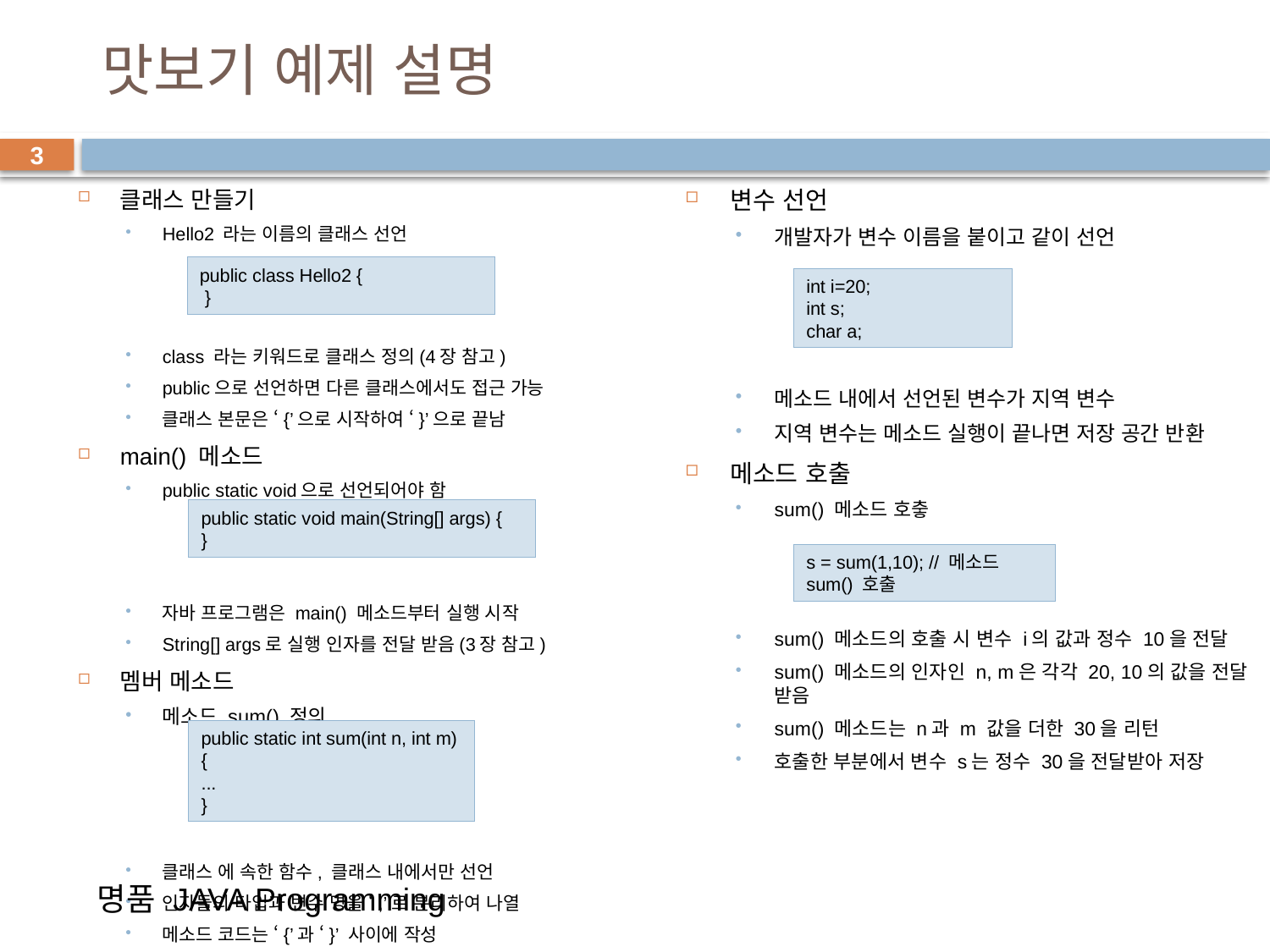

# 맛보기 예제 설명
3
클래스 만들기
Hello2 라는 이름의 클래스 선언

class 라는 키워드로 클래스 정의(4장 참고)
public으로 선언하면 다른 클래스에서도 접근 가능
클래스 본문은 ‘{’으로 시작하여 ‘}’으로 끝남
main() 메소드
public static void으로 선언되어야 함

자바 프로그램은 main() 메소드부터 실행 시작
String[] args로 실행 인자를 전달 받음(3장 참고)
멤버 메소드
메소드 sum() 정의

클래스 에 속한 함수, 클래스 내에서만 선언
인자들의 타입과 변수 명을 ‘,’로 분리하여 나열
메소드 코드는 ‘{’과 ‘}’ 사이에 작성
변수 선언
개발자가 변수 이름을 붙이고 같이 선언

메소드 내에서 선언된 변수가 지역 변수
지역 변수는 메소드 실행이 끝나면 저장 공간 반환
메소드 호출
sum() 메소드 호춯

sum() 메소드의 호출 시 변수 i의 값과 정수 10을 전달
sum() 메소드의 인자인 n, m은 각각 20, 10의 값을 전달 받음
sum() 메소드는 n과 m 값을 더한 30을 리턴
호출한 부분에서 변수 s는 정수 30을 전달받아 저장

public class Hello2 {
 }
int i=20;
int s;
char a;
public static void main(String[] args) {
}
s = sum(1,10); // 메소드 sum() 호출
public static int sum(int n, int m) {
...
}
명품 JAVA Programming